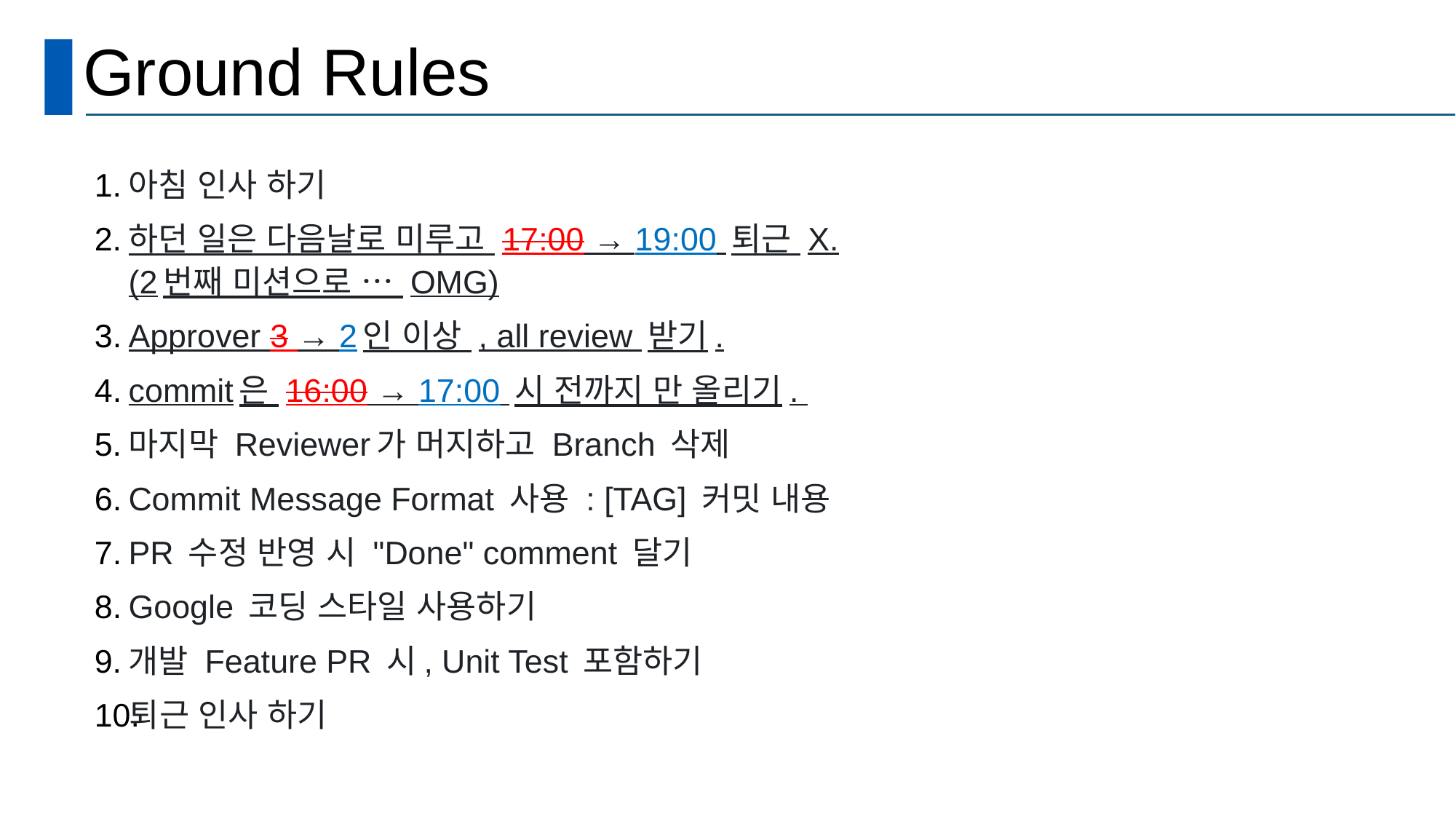

# Ground Rules
아침 인사 하기
하던 일은 다음날로 미루고 17:00 → 19:00 퇴근 X.
(2번째 미션으로 … OMG)
Approver 3 → 2인 이상 , all review 받기.
commit은 16:00 → 17:00 시 전까지 만 올리기.
마지막 Reviewer가 머지하고 Branch 삭제
Commit Message Format 사용 : [TAG] 커밋 내용
PR 수정 반영 시 "Done" comment 달기
Google 코딩 스타일 사용하기
개발 Feature PR 시, Unit Test 포함하기
퇴근 인사 하기